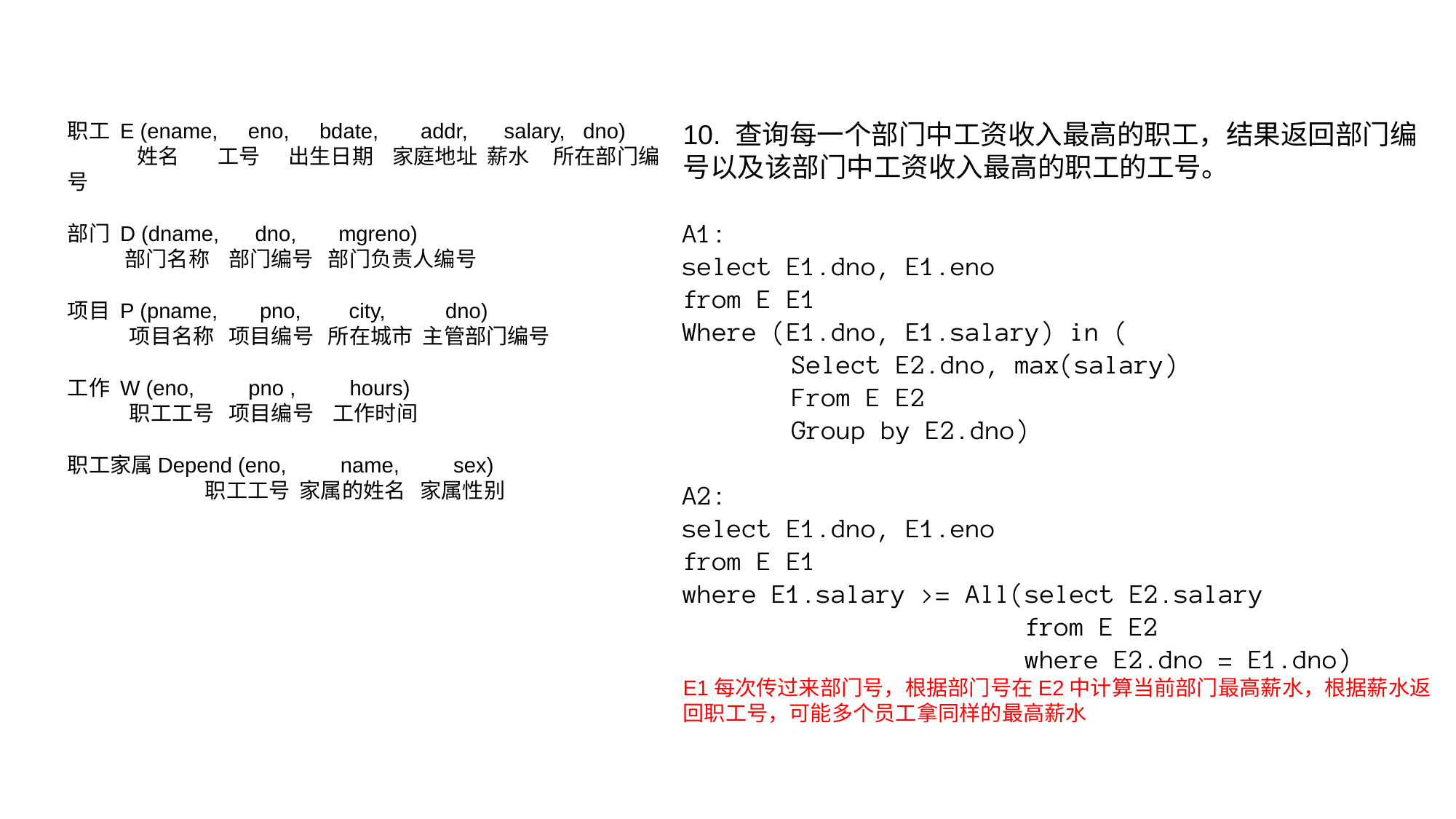

职工 E (ename,     eno,     bdate,       addr,      salary,   dno)
	     姓名        工号      出生日期    家庭地址  薪水     所在部门编号

部门 D (dname,      dno,       mgreno)
           部门名称    部门编号   部门负责人编号

项目 P (pname,       pno,        city,          dno)
            项目名称   项目编号   所在城市  主管部门编号

工作 W (eno,         pno ,         hours)
            职工工号   项目编号    工作时间

职工家属Depend (eno,         name,         sex)
                            职工工号  家属的姓名   家属性别
10. 查询每一个部门中工资收入最高的职工，结果返回部门编号以及该部门中工资收入最高的职工的工号。

A1:
select E1.dno, E1.eno
from E E1
Where (E1.dno, E1.salary) in (
Select E2.dno, max(salary)
From E E2
Group by E2.dno)

A2:
select E1.dno, E1.eno
from E E1
where E1.salary >= All(select E2.salary
			 from E E2
			 where E2.dno = E1.dno)
E1每次传过来部门号，根据部门号在E2中计算当前部门最高薪水，根据薪水返回职工号，可能多个员工拿同样的最高薪水